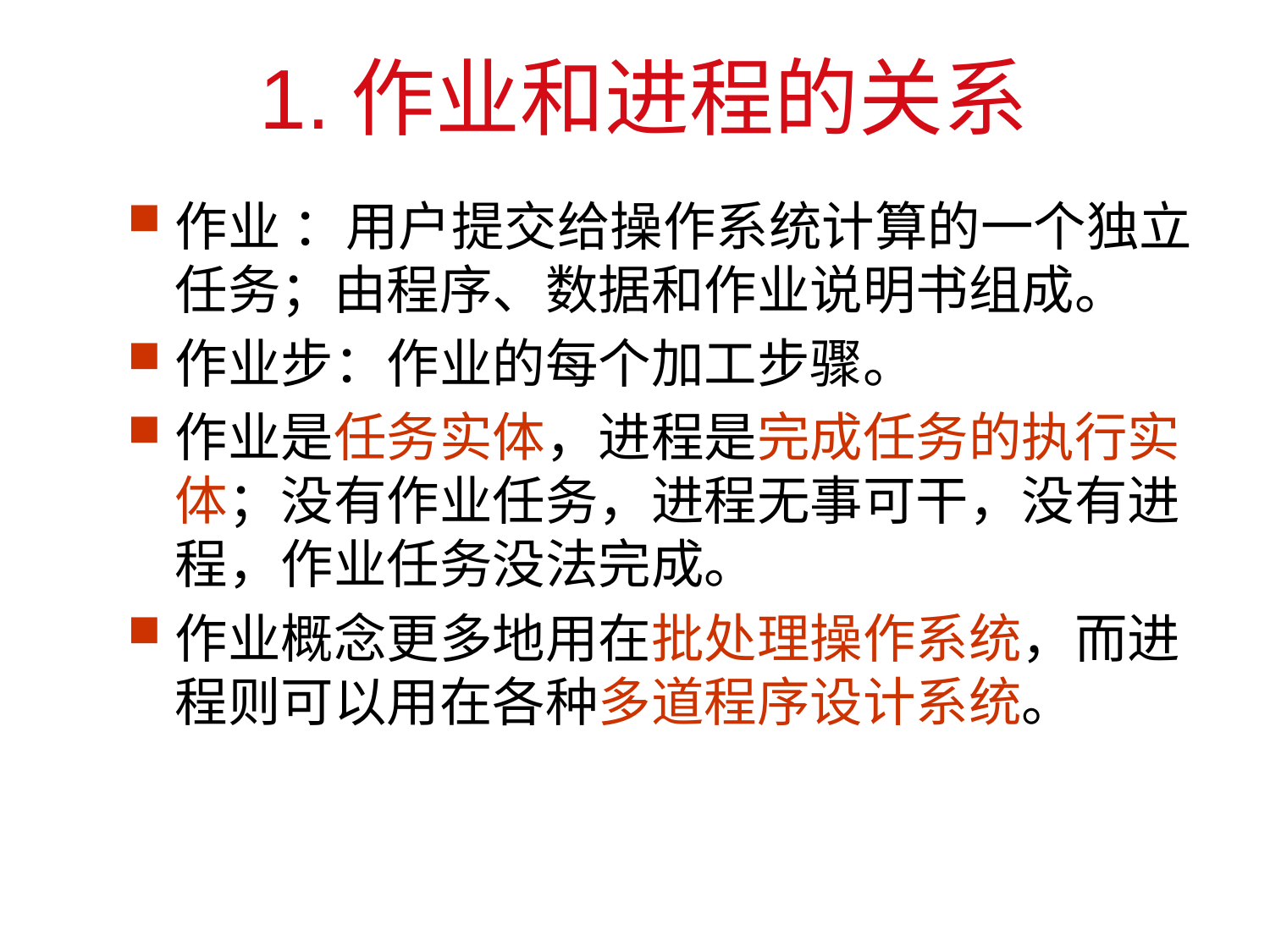

1.作业和进程的关系
作业 ：用户提交给操作系统计算的一个独立任务；由程序、数据和作业说明书组成。
作业步：作业的每个加工步骤。
作业是任务实体，进程是完成任务的执行实体；没有作业任务，进程无事可干，没有进程，作业任务没法完成。
作业概念更多地用在批处理操作系统，而进程则可以用在各种多道程序设计系统。